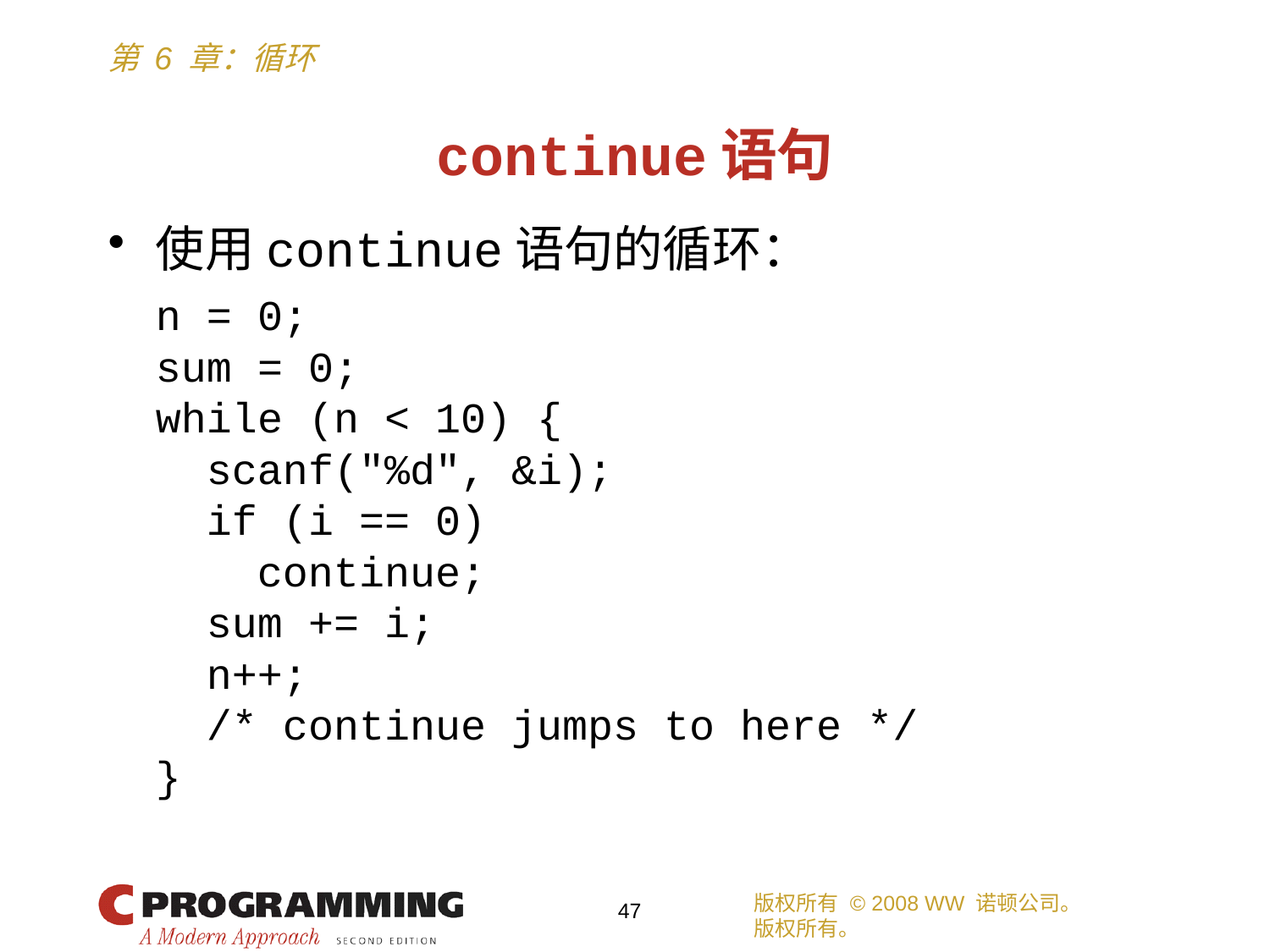

# continue语句
使用continue语句的循环：
	n = 0;
	sum = 0;
	while (n < 10) {
	  scanf("%d", &i);
	  if (i == 0)
	    continue;
	  sum += i;
	  n++;
	  /* continue jumps to here */
	}
版权所有 © 2008 WW 诺顿公司。
版权所有。
47